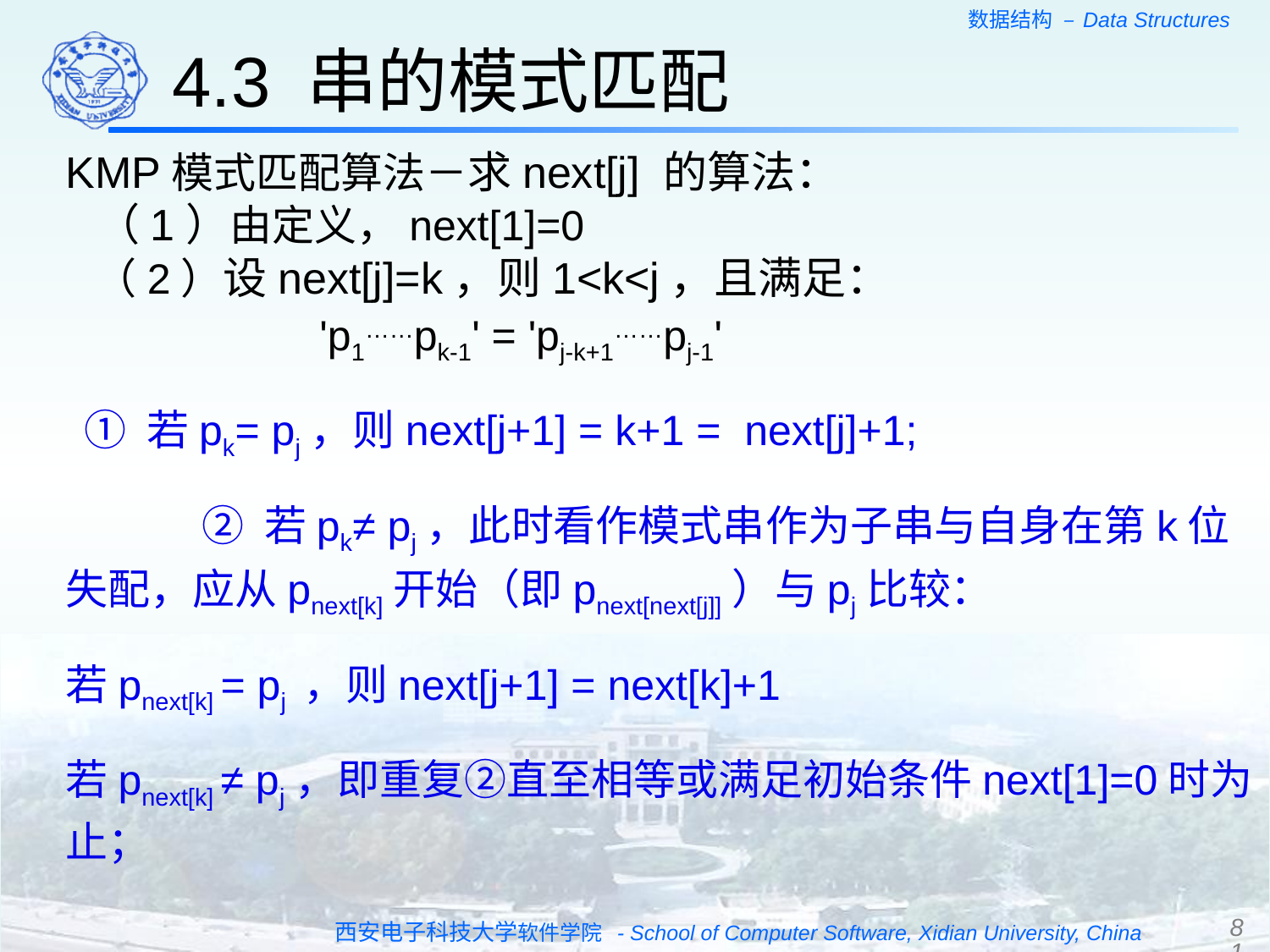

4.3 串的模式匹配
KMP模式匹配算法－求next[j] 的算法：
  （1）由定义，next[1]=0
  （2）设next[j]=k，则1<k<j，且满足：
		'p1……pk-1' = 'pj-k+1……pj-1'
  ① 若pk= pj，则next[j+1] = k+1 =  next[j]+1;
	 ② 若pk≠ pj，此时看作模式串作为子串与自身在第k位失配，应从pnext[k]开始（即pnext[next[j]]）与pj比较：
若pnext[k] = pj ，则next[j+1] = next[k]+1
若pnext[k] ≠ pj，即重复②直至相等或满足初始条件next[1]=0时为止；
81